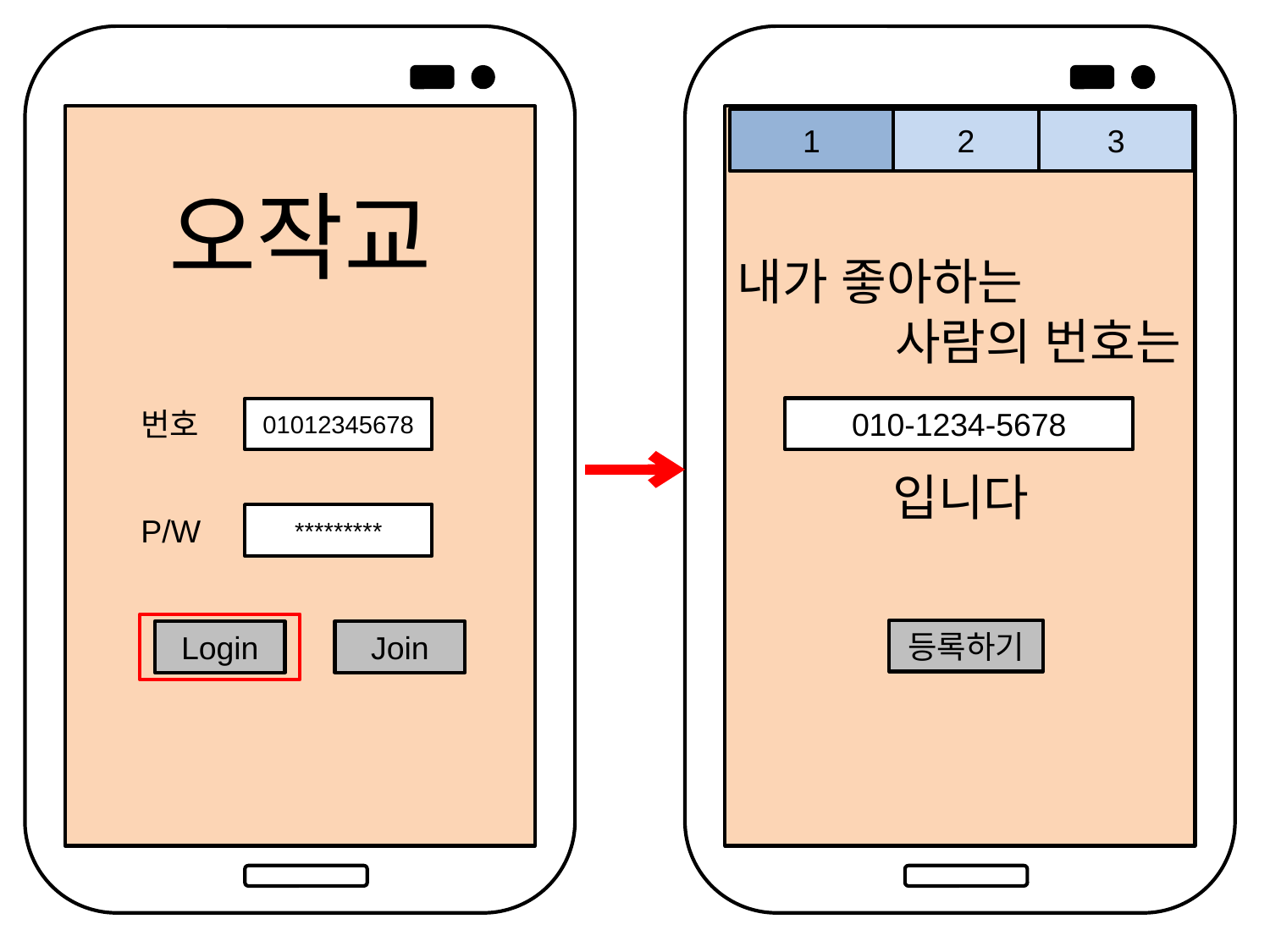

2
1
3
오작교
내가 좋아하는
사람의 번호는
010-1234-5678
번호
01012345678
입니다
P/W
*********

등록하기
Login
Join